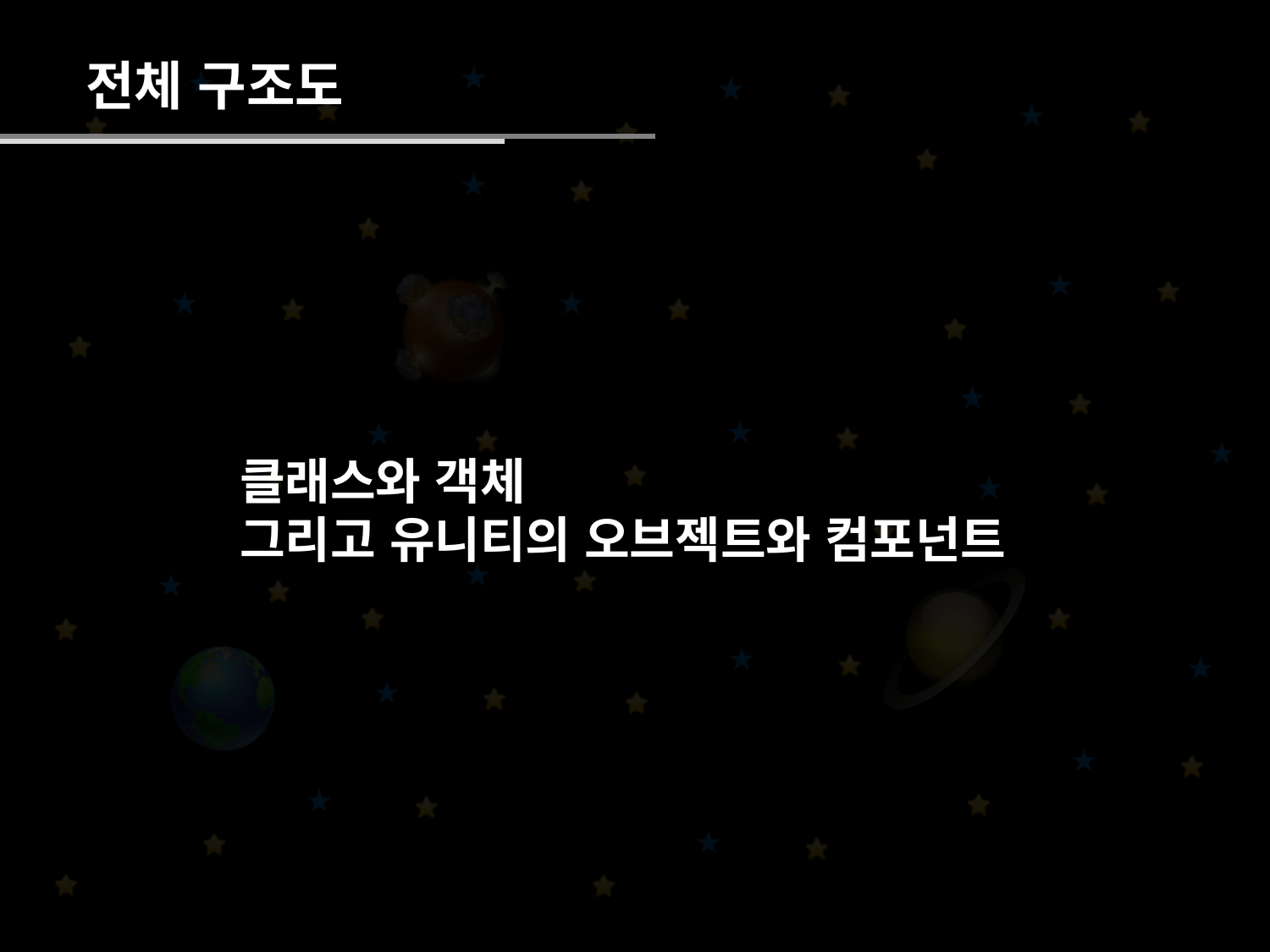

전체 구조도
클래스와 객체
그리고 유니티의 오브젝트와 컴포넌트